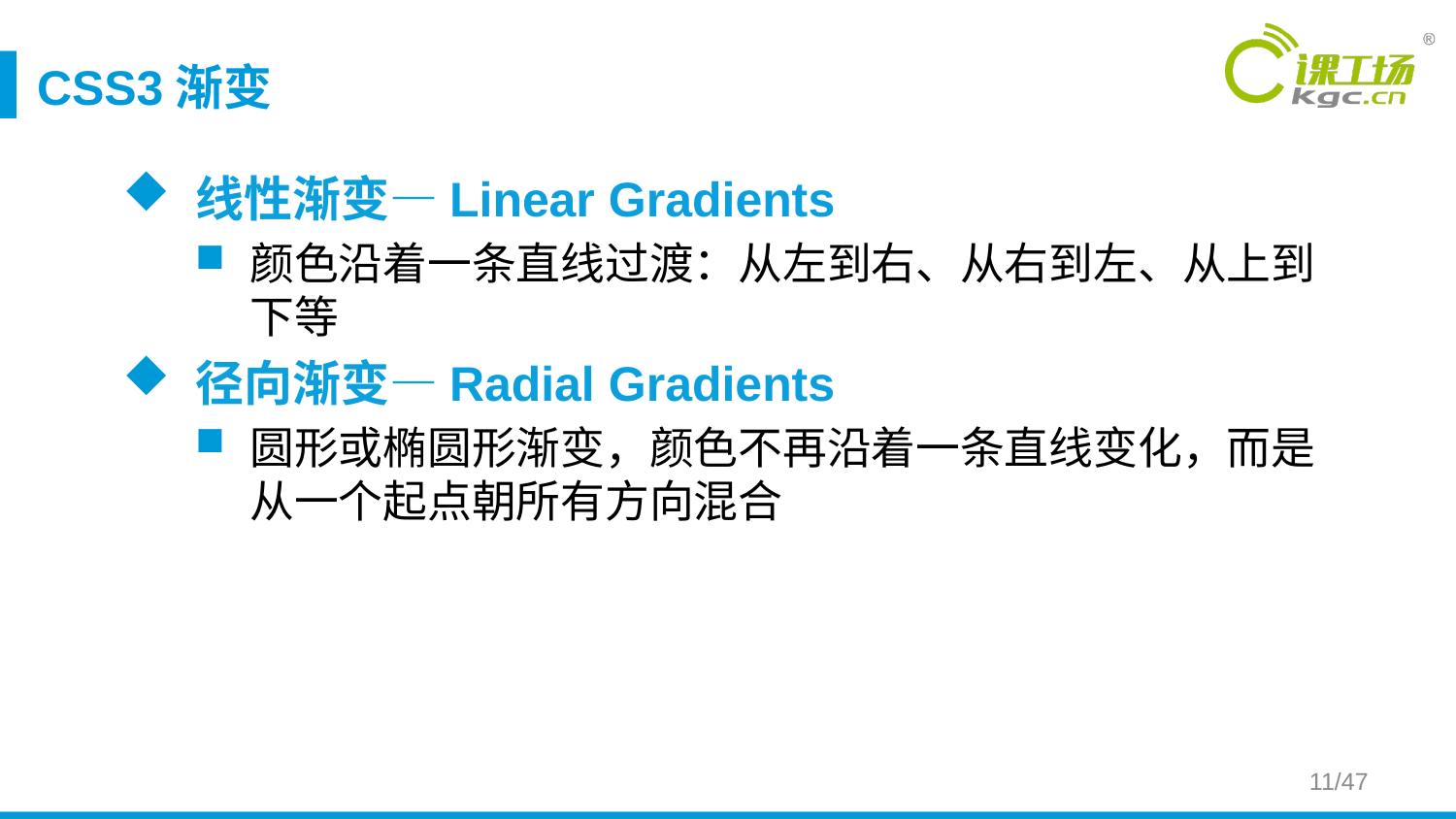

# CSS3渐变
线性渐变—Linear Gradients
颜色沿着一条直线过渡：从左到右、从右到左、从上到下等
径向渐变—Radial Gradients
圆形或椭圆形渐变，颜色不再沿着一条直线变化，而是从一个起点朝所有方向混合

11/47